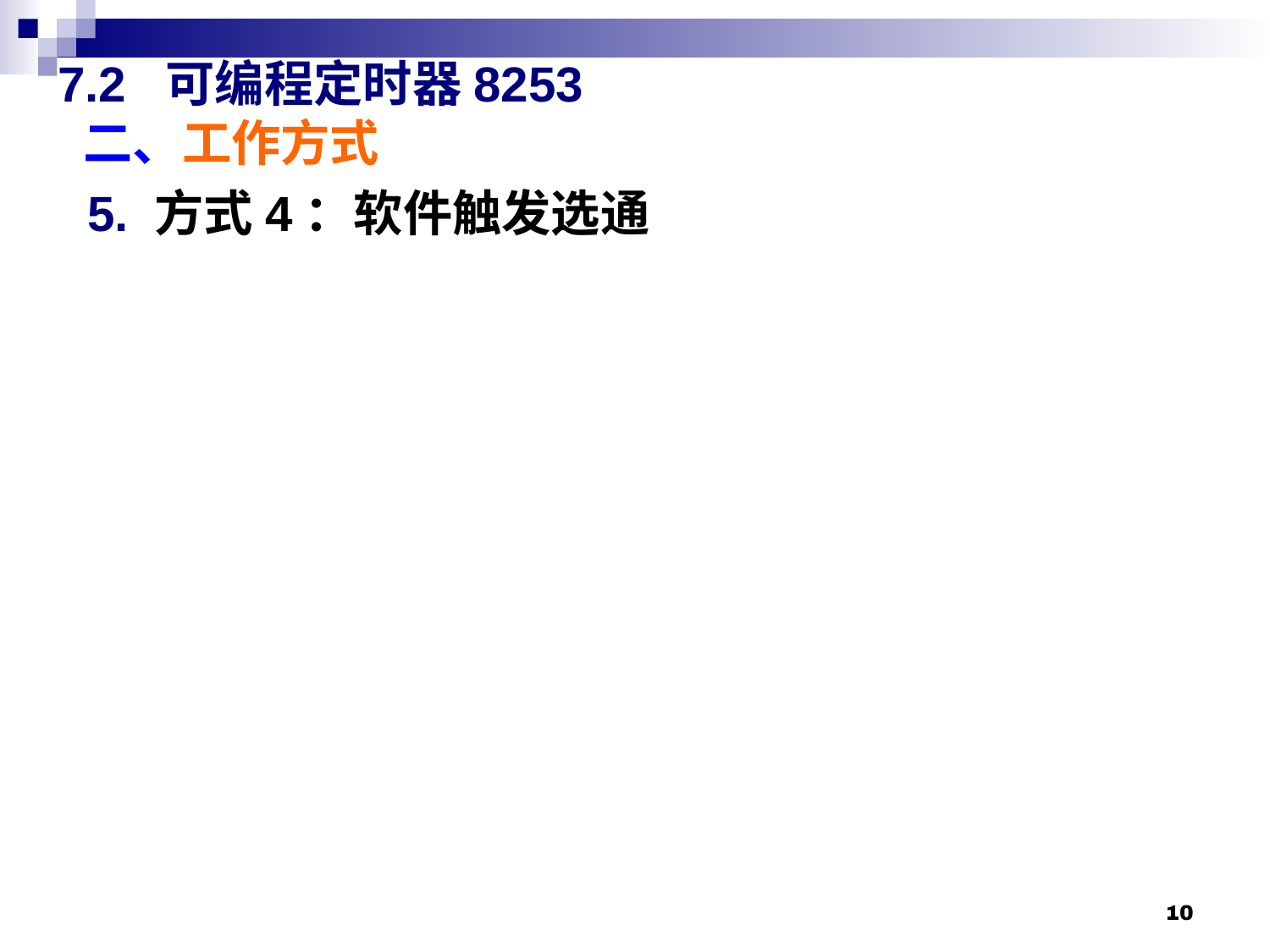

# 7.2  可编程定时器8253 二、工作方式
5. 方式4：软件触发选通
10